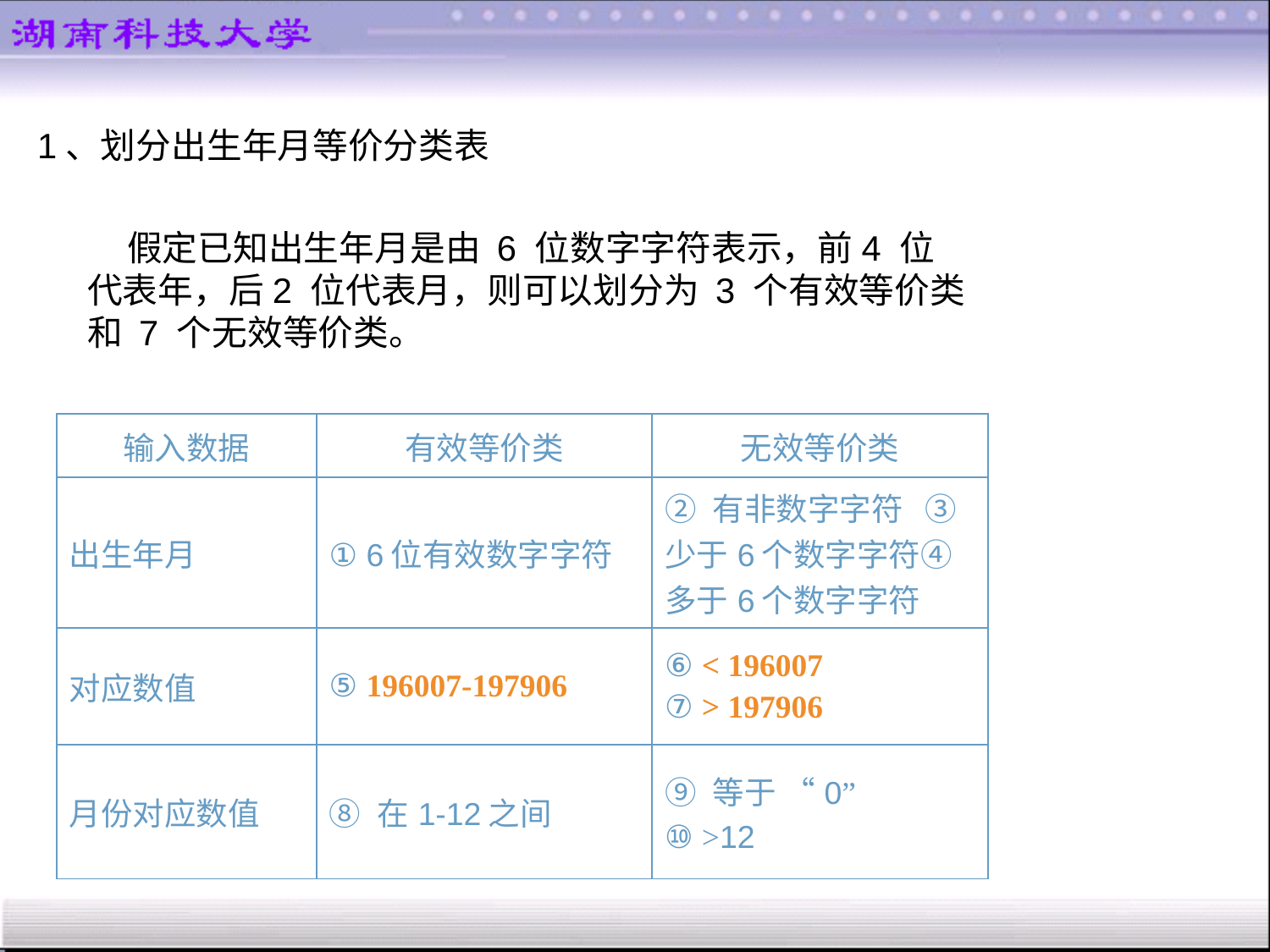

1、划分出生年月等价分类表
    假定已知出生年月是由 6 位数字字符表示，前4 位
代表年，后2 位代表月，则可以划分为 3 个有效等价类
和 7 个无效等价类。
| 输入数据 | 有效等价类 | 无效等价类 |
| --- | --- | --- |
| 出生年月 | ① 6位有效数字字符 | ② 有非数字字符 ③ 少于6个数字字符④ 多于6个数字字符 |
| 对应数值 | ⑤ 196007-197906 | ⑥ < 196007 ⑦ > 197906 |
| 月份对应数值 | ⑧ 在1-12之间 | ⑨ 等于 “0” ⑩ >12 |